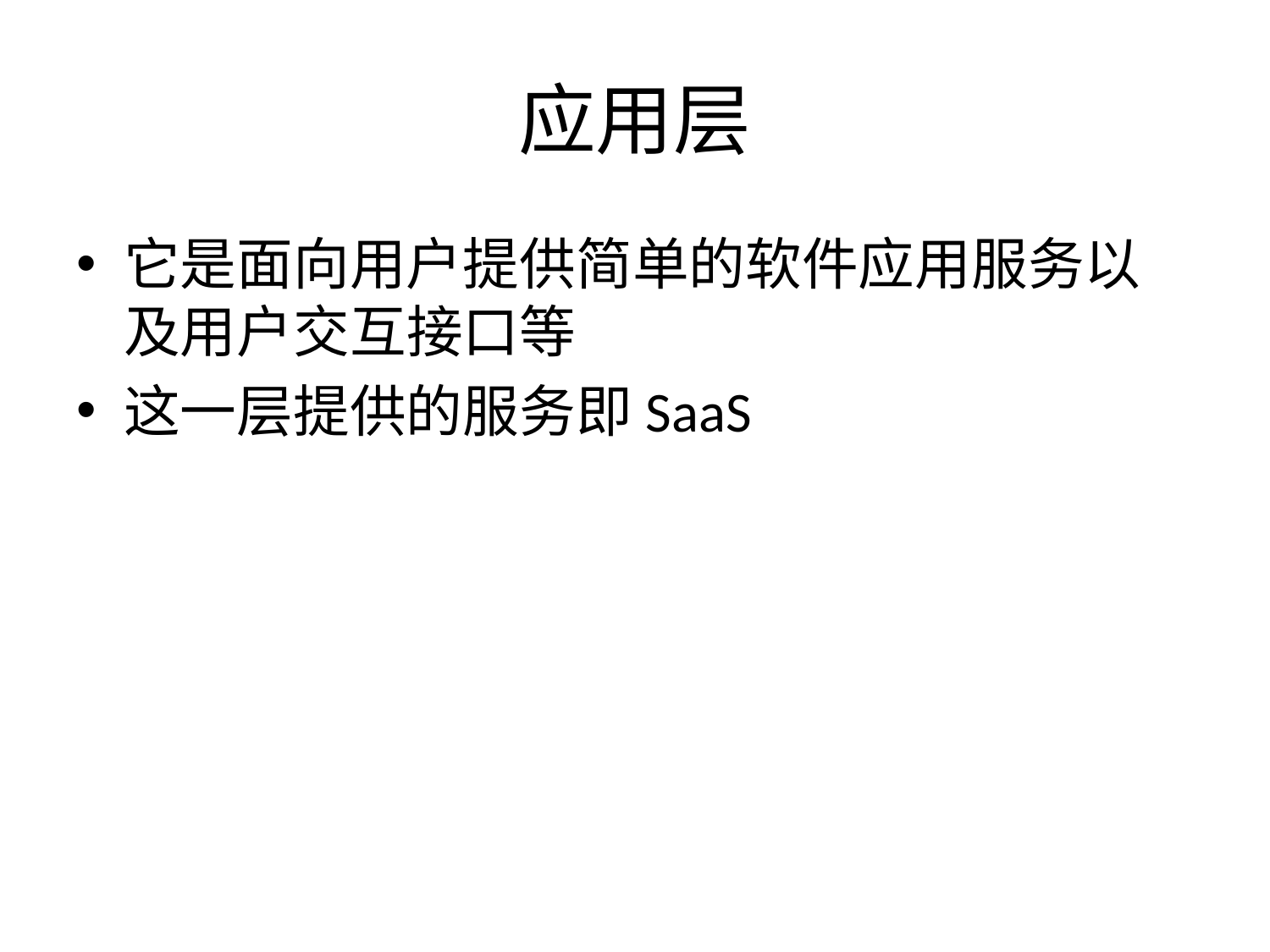

# 应用层
它是面向用户提供简单的软件应用服务以及用户交互接口等
这一层提供的服务即SaaS